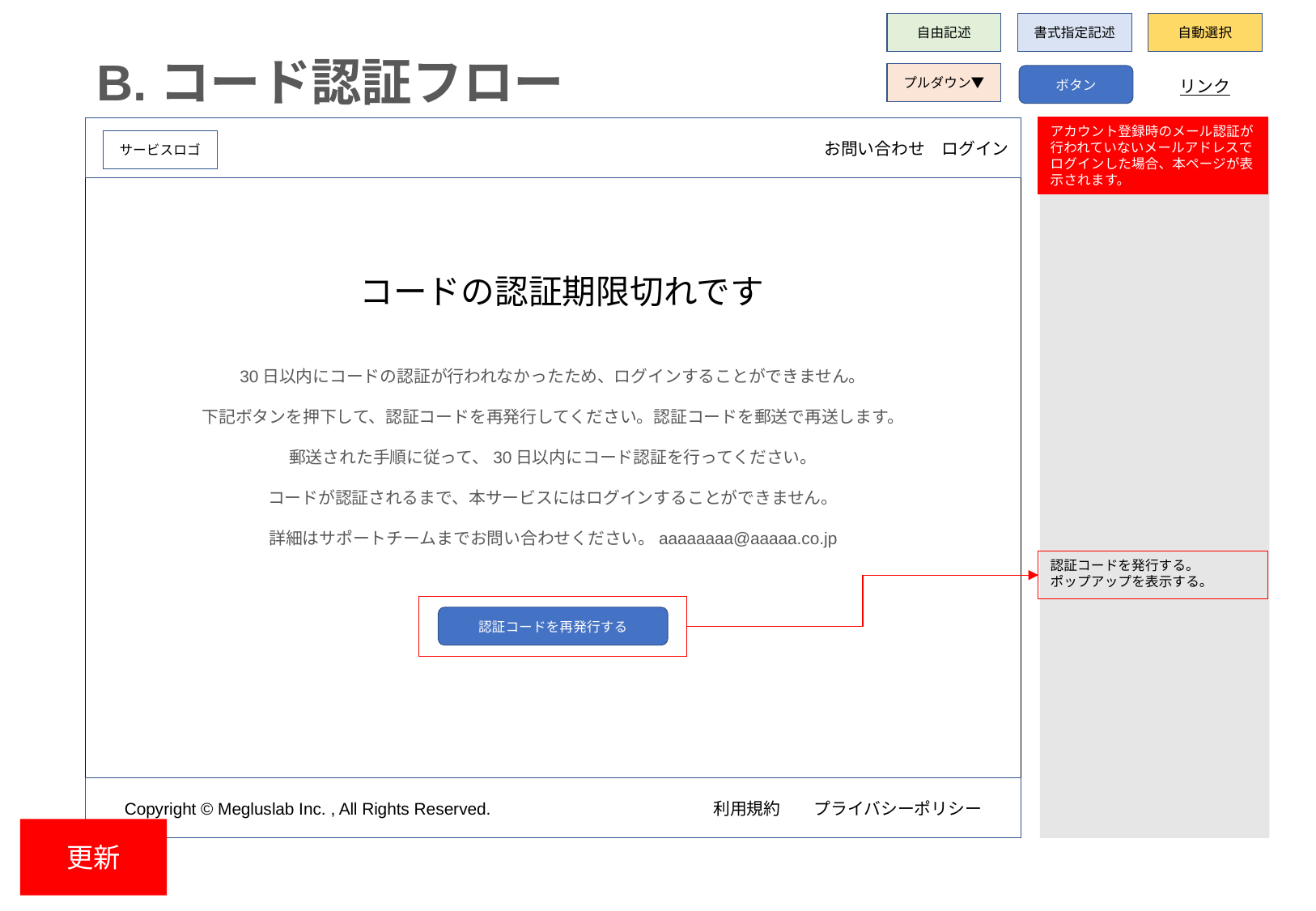

自由記述
書式指定記述
自動選択
B.コード認証フロー
プルダウン▼
ボタン
リンク
アカウント登録時のメール認証が行われていないメールアドレスでログインした場合、本ページが表示されます。

　　　　　　　　　　　お問い合わせ　ログイン

サービスロゴ
コードの認証期限切れです
30日以内にコードの認証が行われなかったため、ログインすることができません。

下記ボタンを押下して、認証コードを再発行してください。認証コードを郵送で再送します。

郵送された手順に従って、30日以内にコード認証を行ってください。

コードが認証されるまで、本サービスにはログインすることができません。

詳細はサポートチームまでお問い合わせください。aaaaaaaa@aaaaa.co.jp

認証コードを発行する。
ポップアップを表示する。

認証コードを再発行する
Copyright © Megluslab Inc. , All Rights Reserved.　　　　　　　　　　　　　利用規約　　プライバシーポリシー
更新